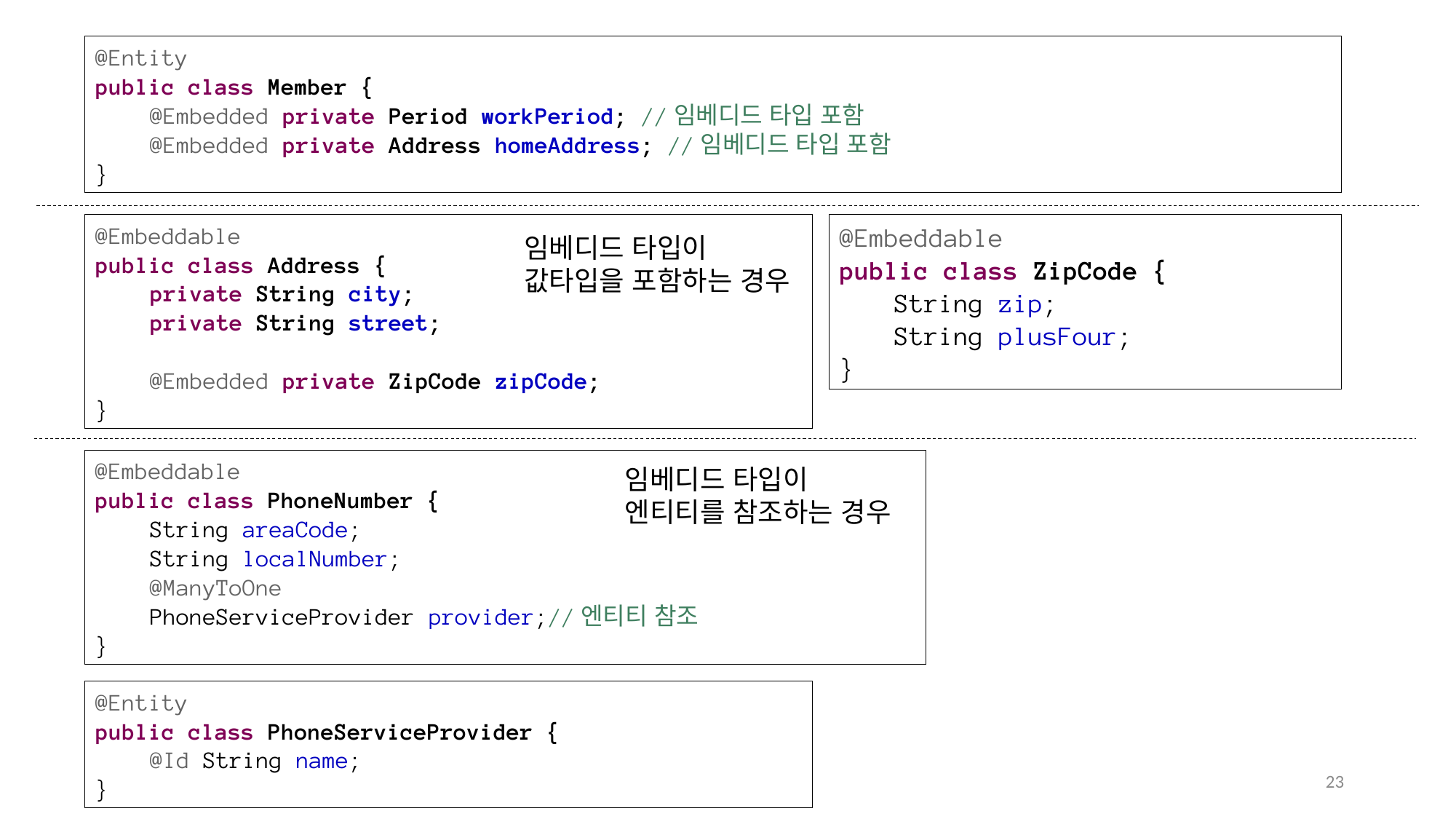

@Entity
public class Member {
@Embedded private Period workPeriod; //임베디드 타입 포함
@Embedded private Address homeAddress; //임베디드 타입 포함
}
@Embeddable
public class Address {
private String city;
private String street;

@Embedded private ZipCode zipCode;
}
@Embeddable
public class ZipCode {
String zip;
String plusFour;
}
임베디드 타입이
값타입을 포함하는 경우
@Embeddable
public class PhoneNumber {
String areaCode;
String localNumber;
@ManyToOne
PhoneServiceProvider provider;//엔티티 참조
}
임베디드 타입이
엔티티를 참조하는 경우
@Entity
public class PhoneServiceProvider {
@Id String name;
}
23